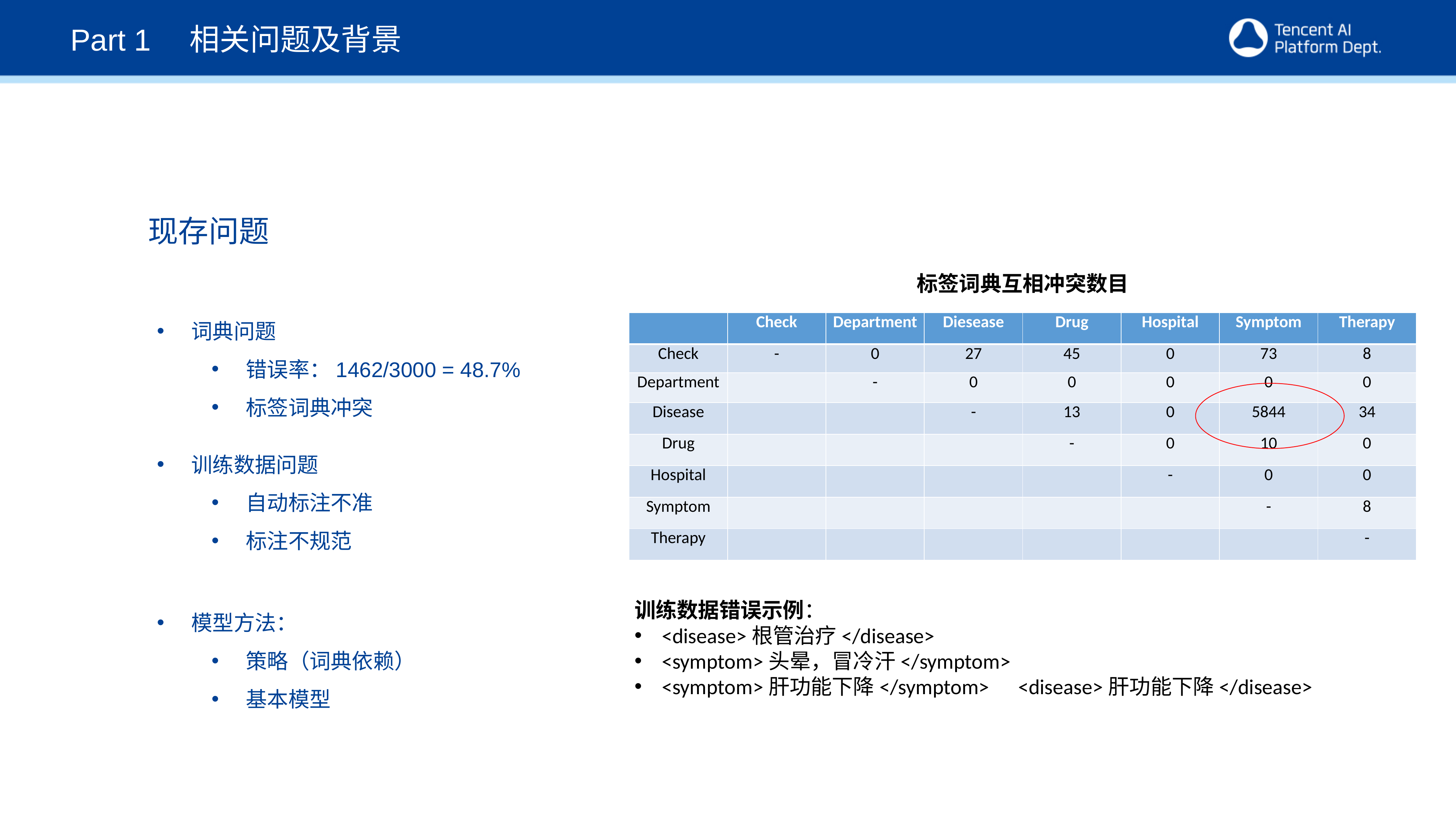

相关问题及背景
Part 1
现存问题
标签词典互相冲突数目
词典问题
错误率：1462/3000 = 48.7%
标签词典冲突
|  | Check | Department | Diesease | Drug | Hospital | Symptom | Therapy |
| --- | --- | --- | --- | --- | --- | --- | --- |
| Check | - | 0 | 27 | 45 | 0 | 73 | 8 |
| Department |  | - | 0 | 0 | 0 | 0 | 0 |
| Disease |  |  | - | 13 | 0 | 5844 | 34 |
| Drug |  |  |  | - | 0 | 10 | 0 |
| Hospital |  |  |  |  | - | 0 | 0 |
| Symptom |  |  |  |  |  | - | 8 |
| Therapy |  |  |  |  |  |  | - |

训练数据问题
自动标注不准
标注不规范
训练数据错误示例：
<disease>根管治疗</disease>
<symptom>头晕，冒冷汗</symptom>
<symptom>肝功能下降</symptom>      <disease>肝功能下降</disease>

模型方法：
策略（词典依赖）
基本模型